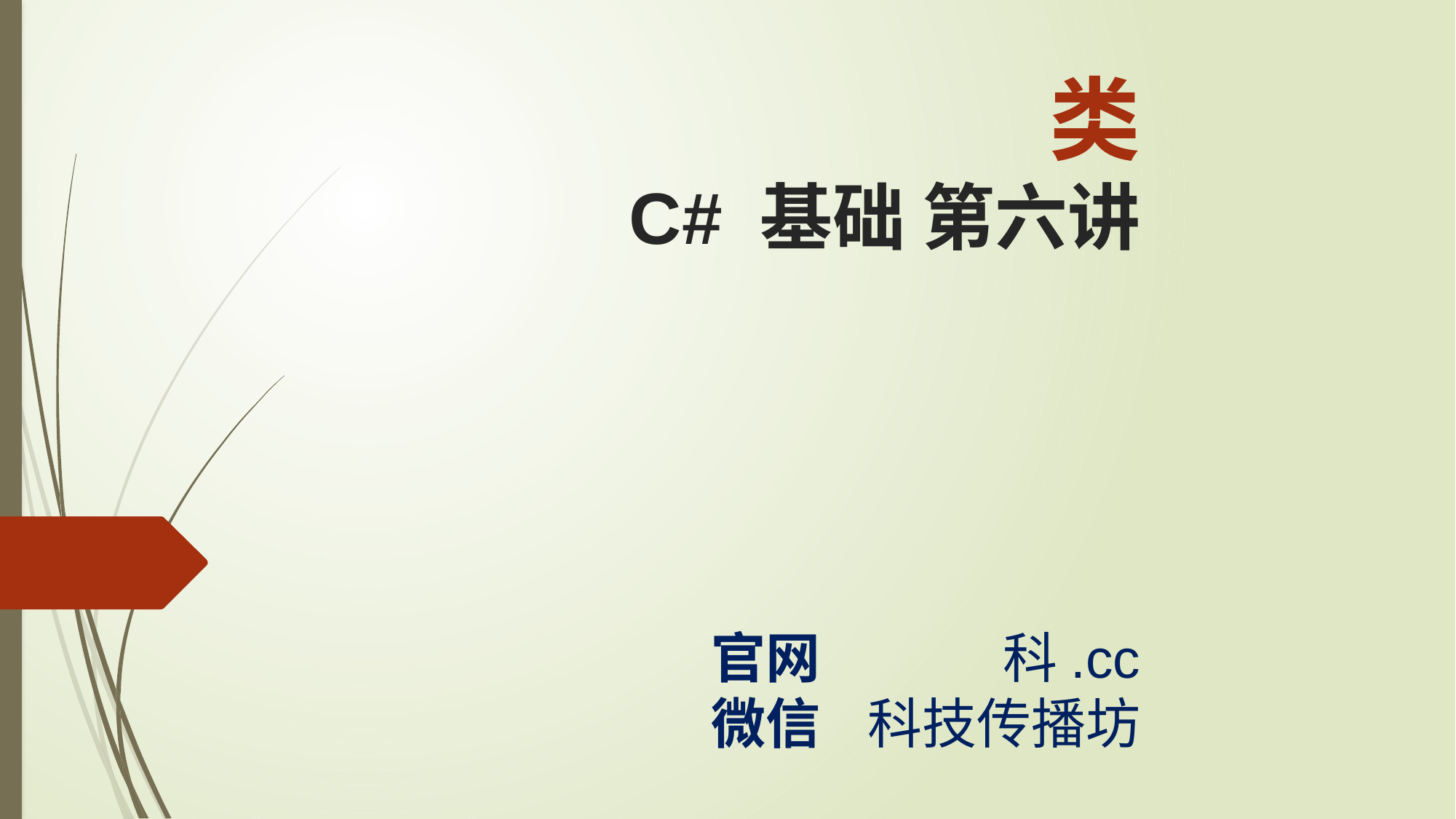

类
C# 基础 第六讲
官网
微信
科.cc
科技传播坊